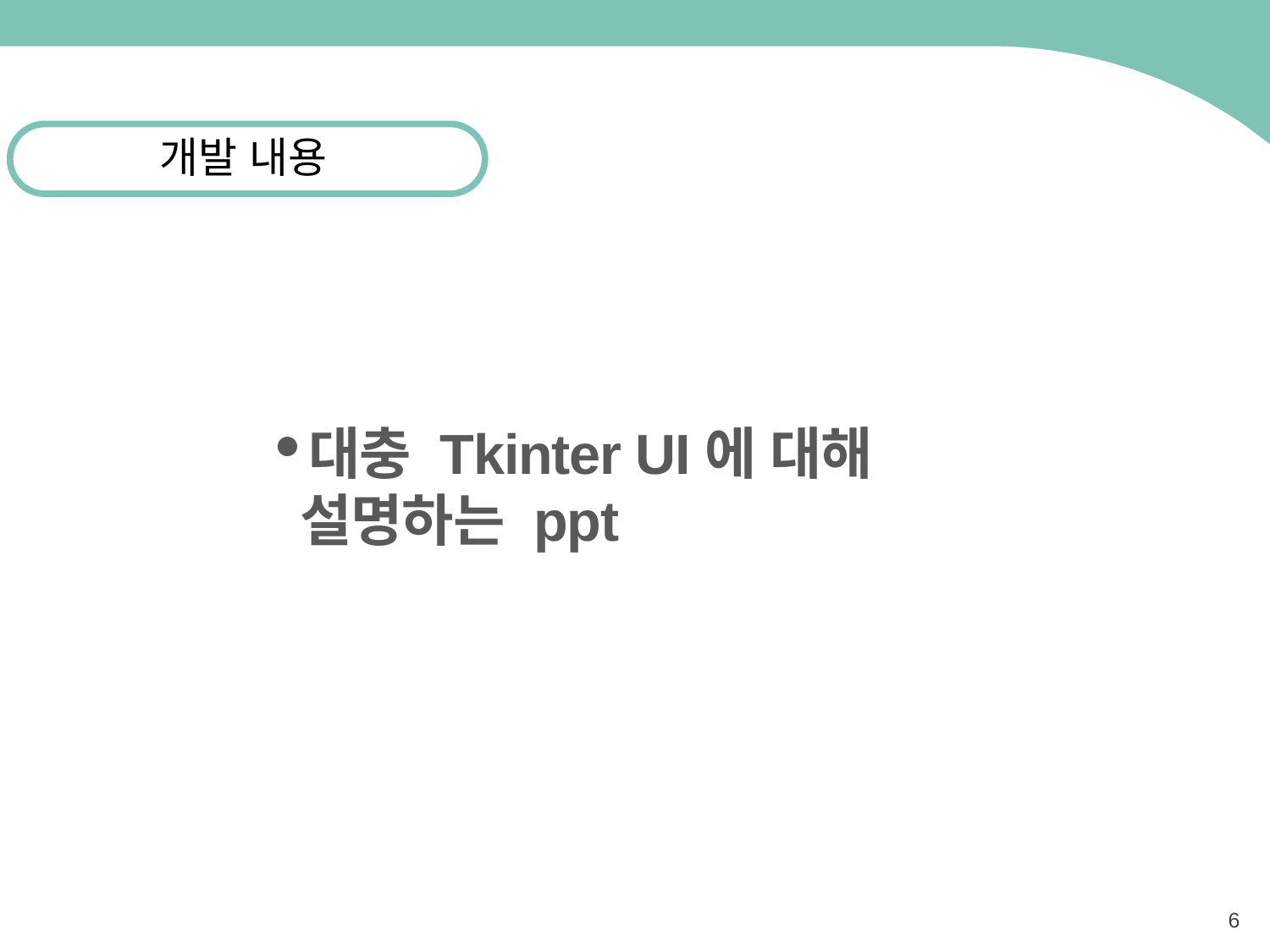

개발 내용
대충 Tkinter UI에 대해 설명하는 ppt
6